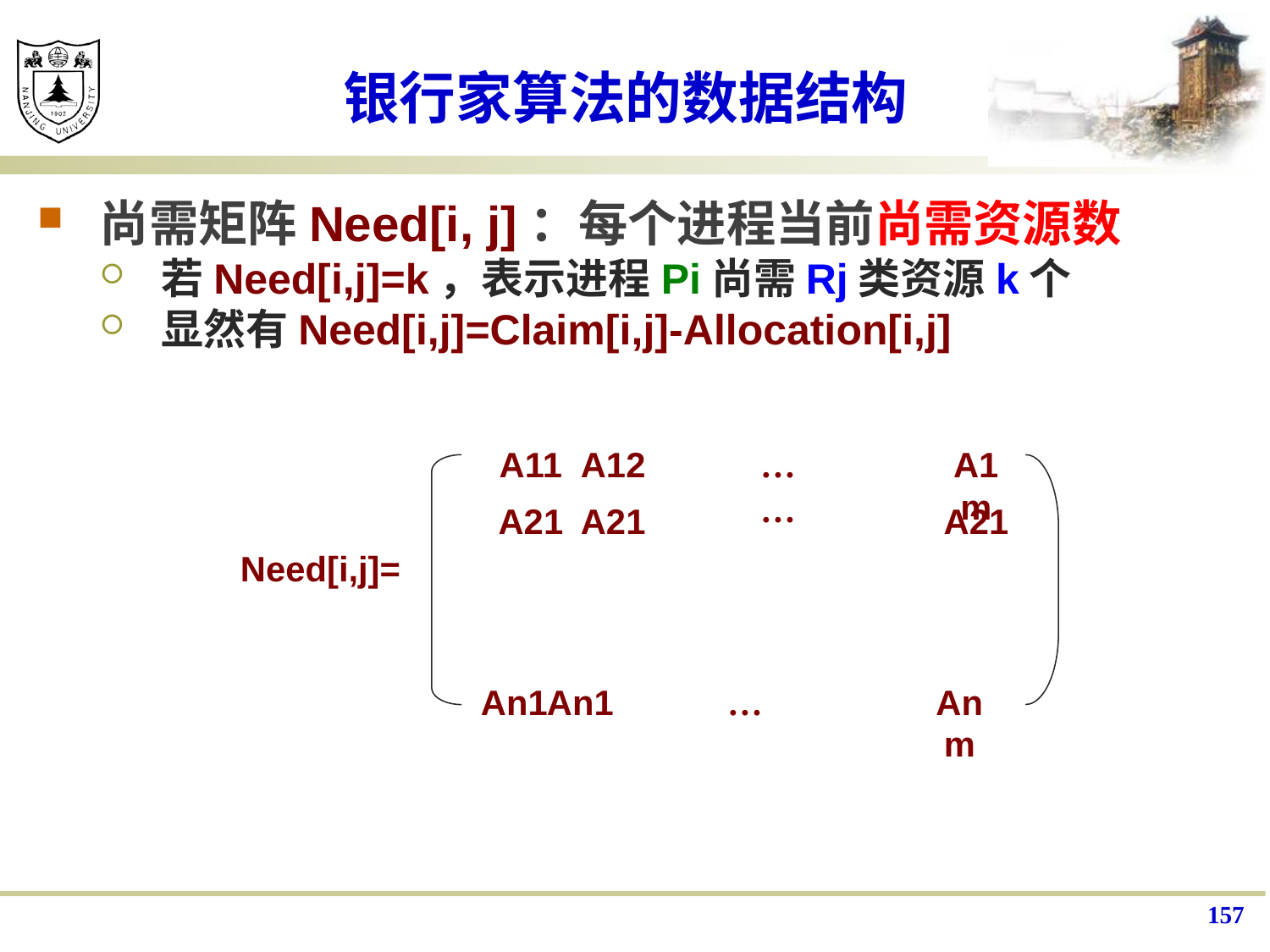

# 银行家算法的数据结构
尚需矩阵Need[i, j]：每个进程当前尚需资源数
若Need[i,j]=k，表示进程Pi尚需Rj类资源k个
显然有Need[i,j]=Claim[i,j]-Allocation[i,j]
A11
A12
…
A1m

…
A21
A21
A21
      Need[i,j]=
An1
An1
…
Anm
157